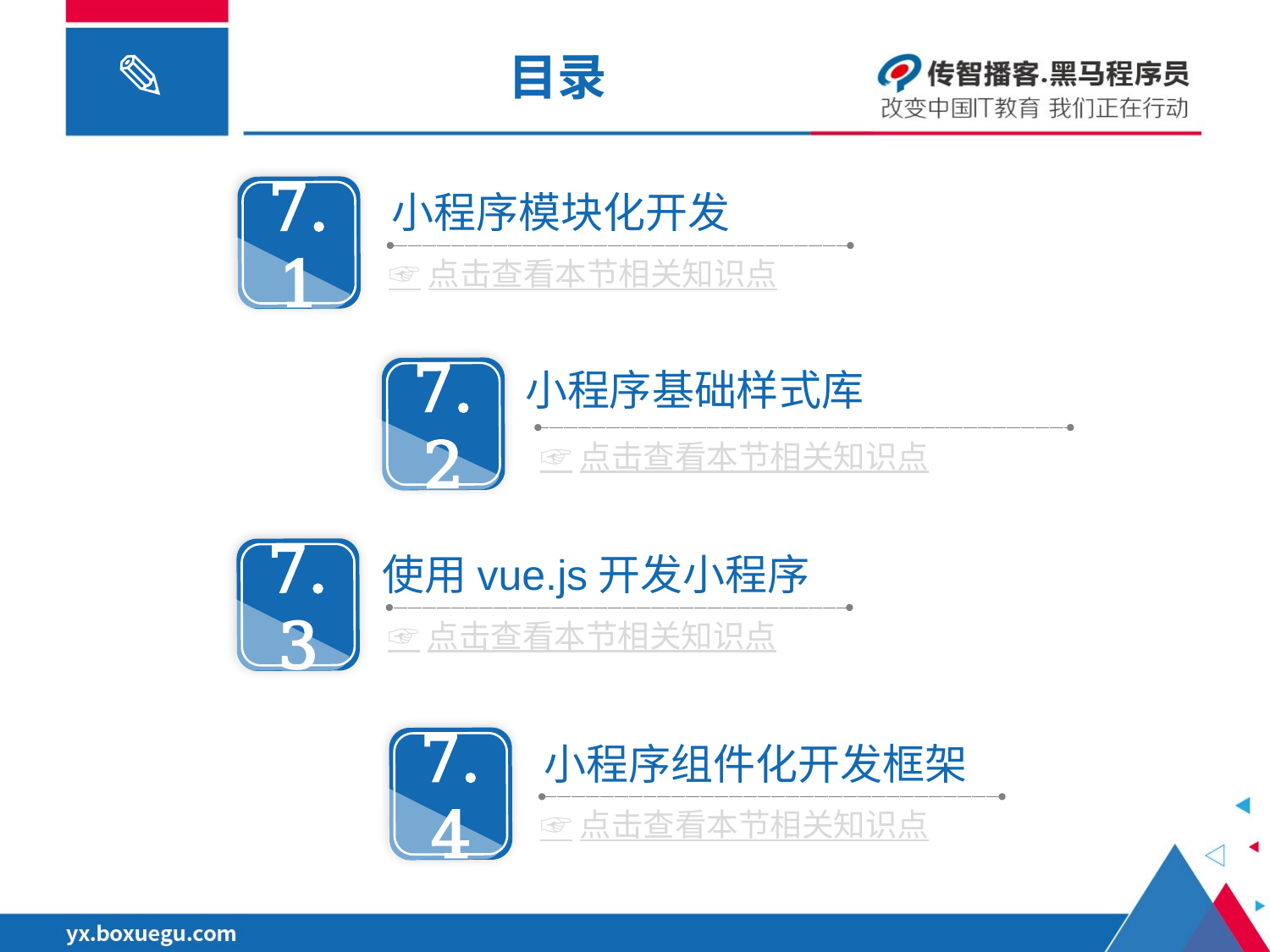

# 目录
7.1

小程序模块化开发
☞点击查看本节相关知识点
7.2

小程序基础样式库
☞点击查看本节相关知识点
7.3

使用vue.js开发小程序
☞点击查看本节相关知识点
7.4

小程序组件化开发框架
☞点击查看本节相关知识点